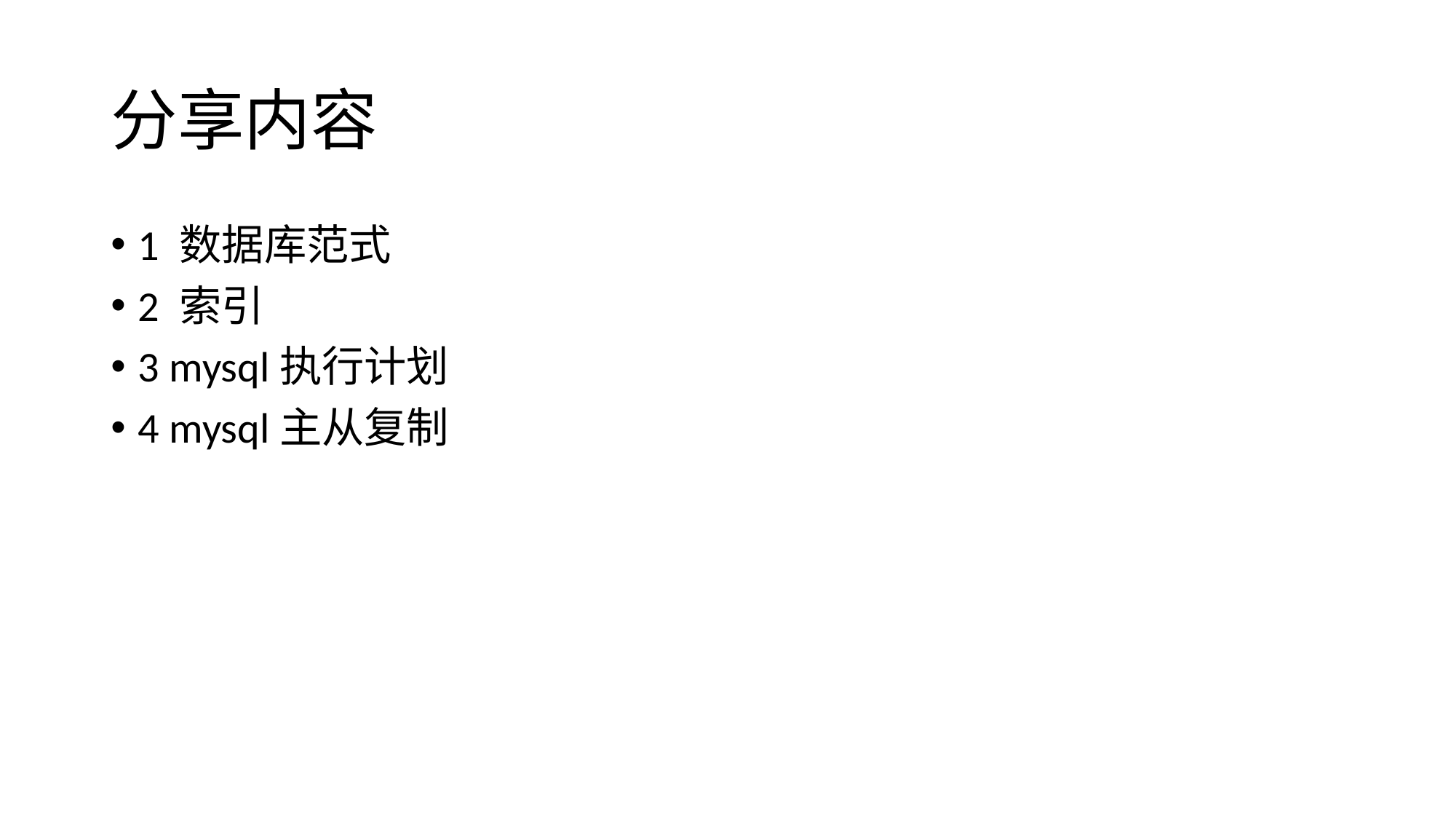

# 分享内容
1 数据库范式
2 索引
3 mysql执行计划
4 mysql主从复制